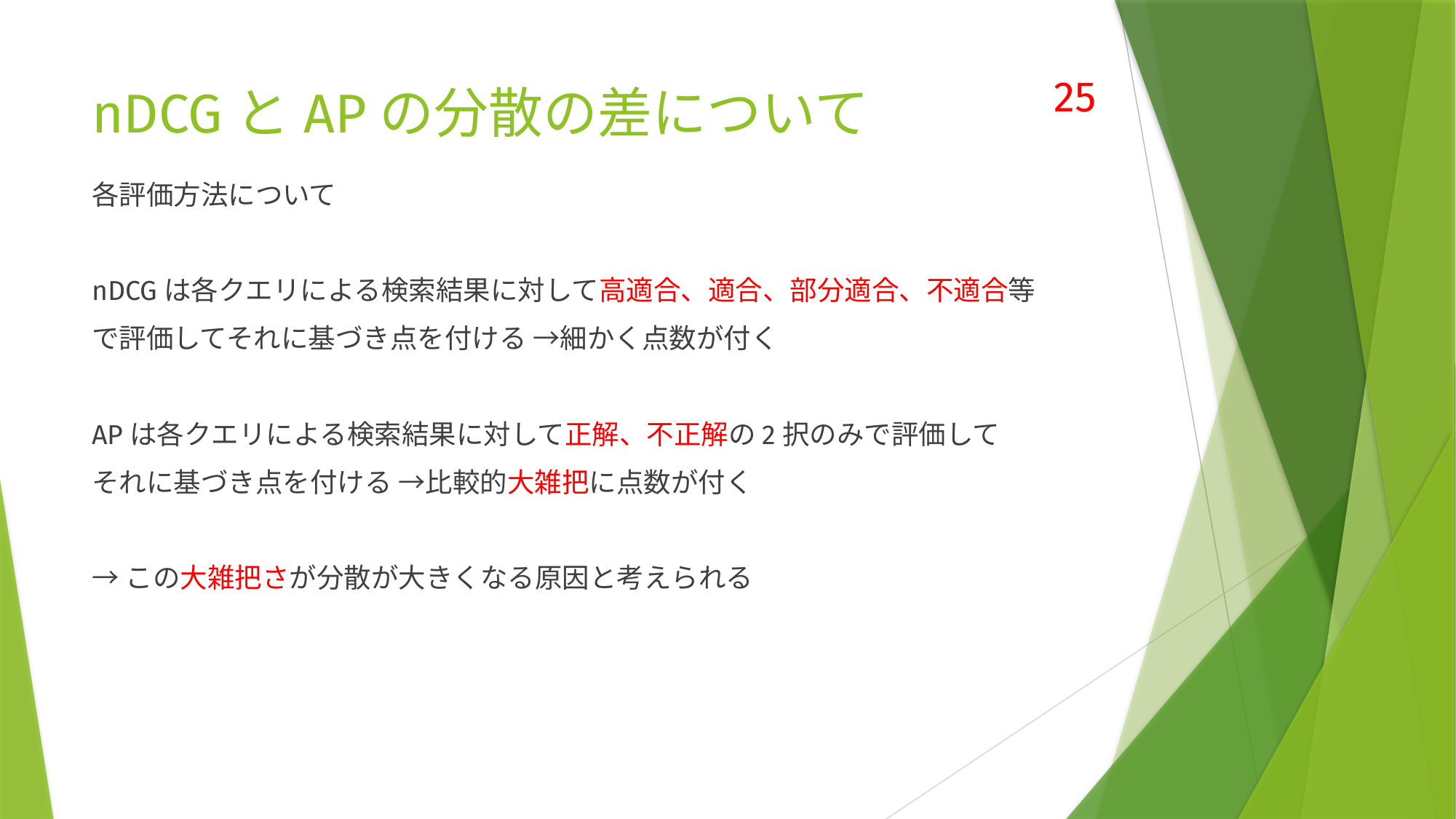

# nDCGとAPの分散の差について
25
各評価方法について

nDCGは各クエリによる検索結果に対して高適合、適合、部分適合、不適合等
で評価してそれに基づき点を付ける →細かく点数が付く

APは各クエリによる検索結果に対して正解、不正解の2択のみで評価して
それに基づき点を付ける →比較的大雑把に点数が付く

→この大雑把さが分散が大きくなる原因と考えられる